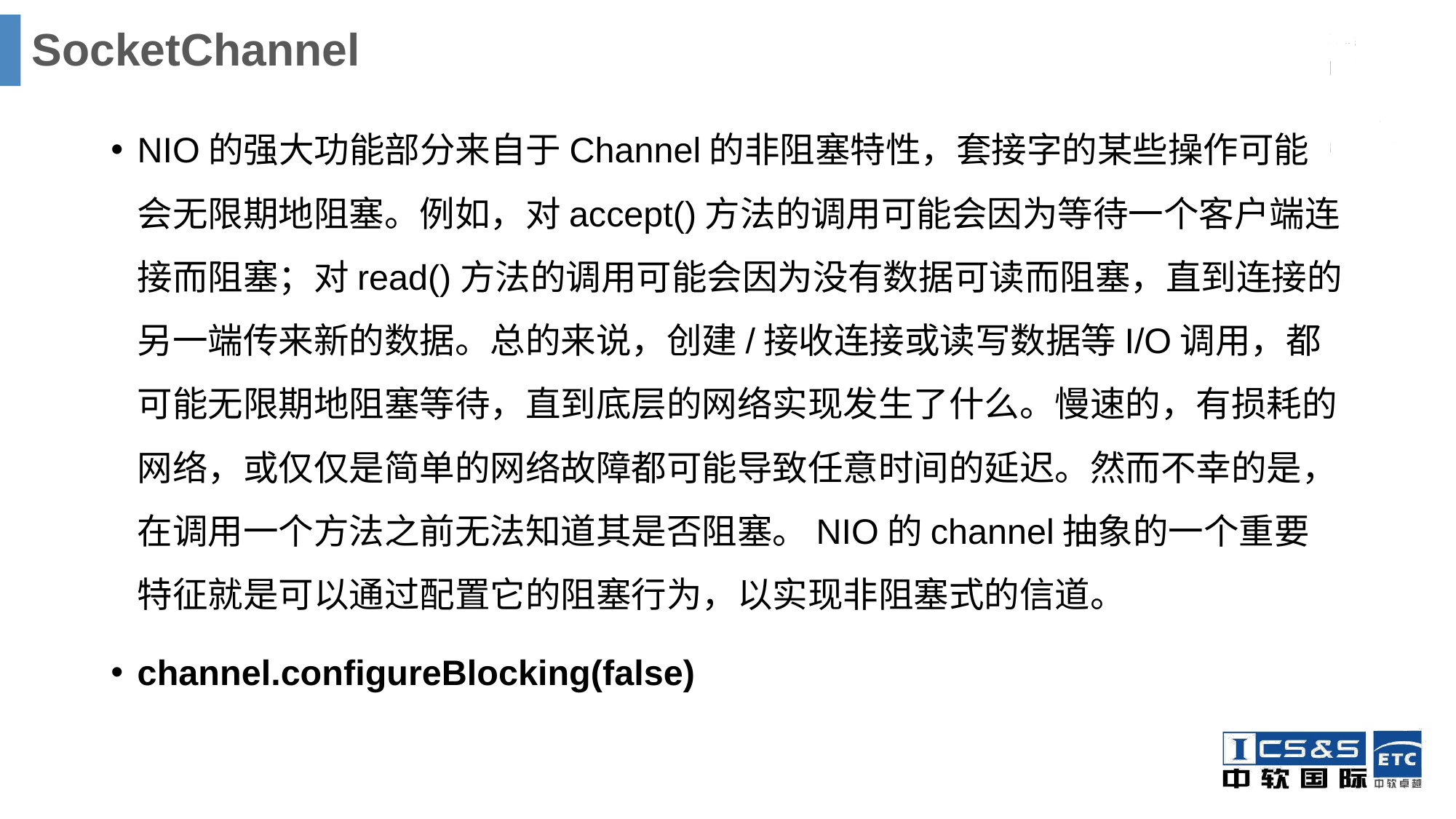

# SocketChannel
NIO的强大功能部分来自于Channel的非阻塞特性，套接字的某些操作可能会无限期地阻塞。例如，对accept()方法的调用可能会因为等待一个客户端连接而阻塞；对read()方法的调用可能会因为没有数据可读而阻塞，直到连接的另一端传来新的数据。总的来说，创建/接收连接或读写数据等I/O调用，都可能无限期地阻塞等待，直到底层的网络实现发生了什么。慢速的，有损耗的网络，或仅仅是简单的网络故障都可能导致任意时间的延迟。然而不幸的是，在调用一个方法之前无法知道其是否阻塞。NIO的channel抽象的一个重要特征就是可以通过配置它的阻塞行为，以实现非阻塞式的信道。
channel.configureBlocking(false)